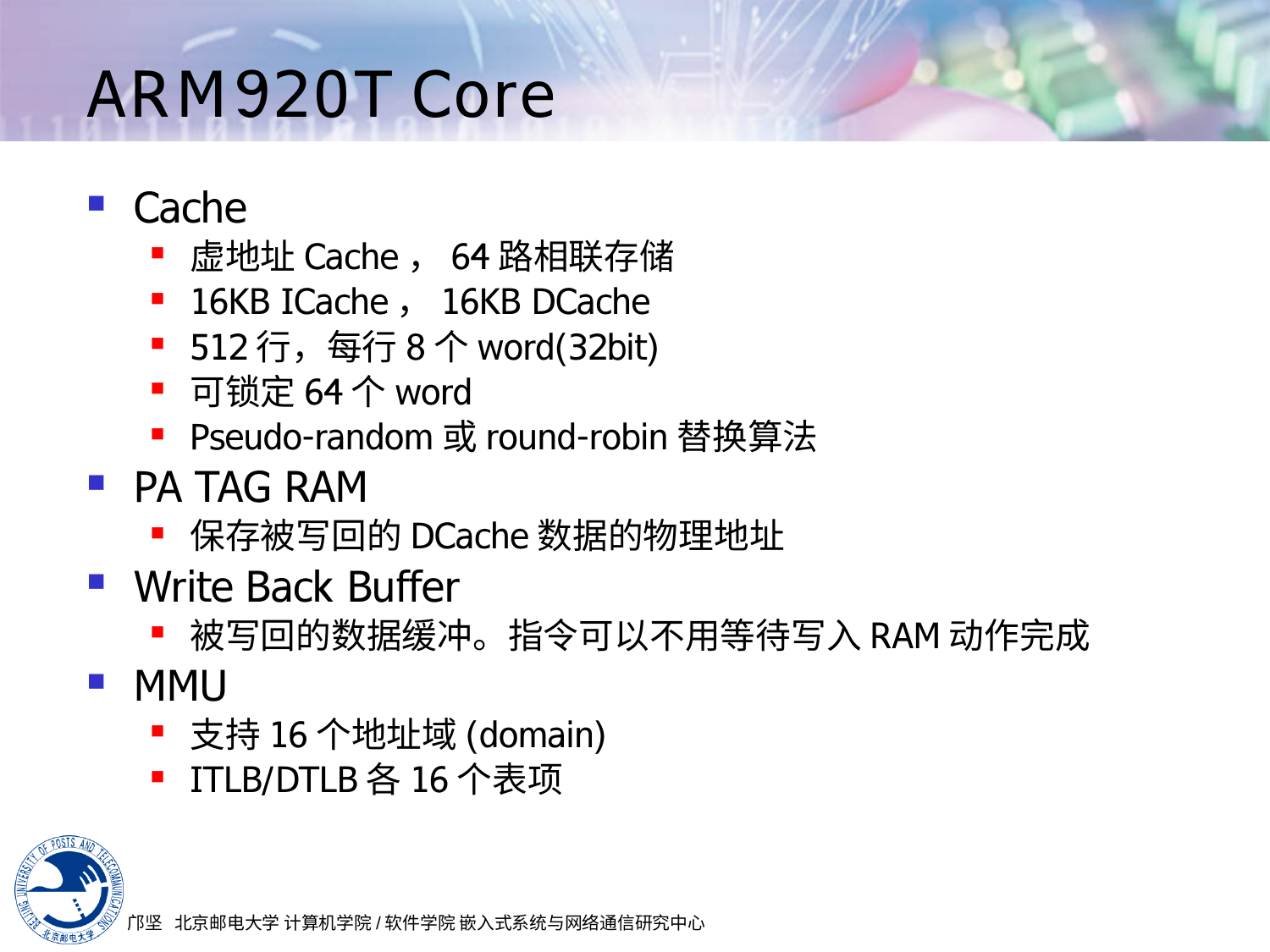

# ARM920T Core
Cache
虚地址Cache，64路相联存储
16KB ICache，16KB DCache
512行，每行8个word(32bit)
可锁定64个word
Pseudo-random或round-robin替换算法
PA TAG RAM
保存被写回的DCache数据的物理地址
Write Back Buffer
被写回的数据缓冲。指令可以不用等待写入RAM动作完成
MMU
支持16个地址域(domain)
ITLB/DTLB各16个表项